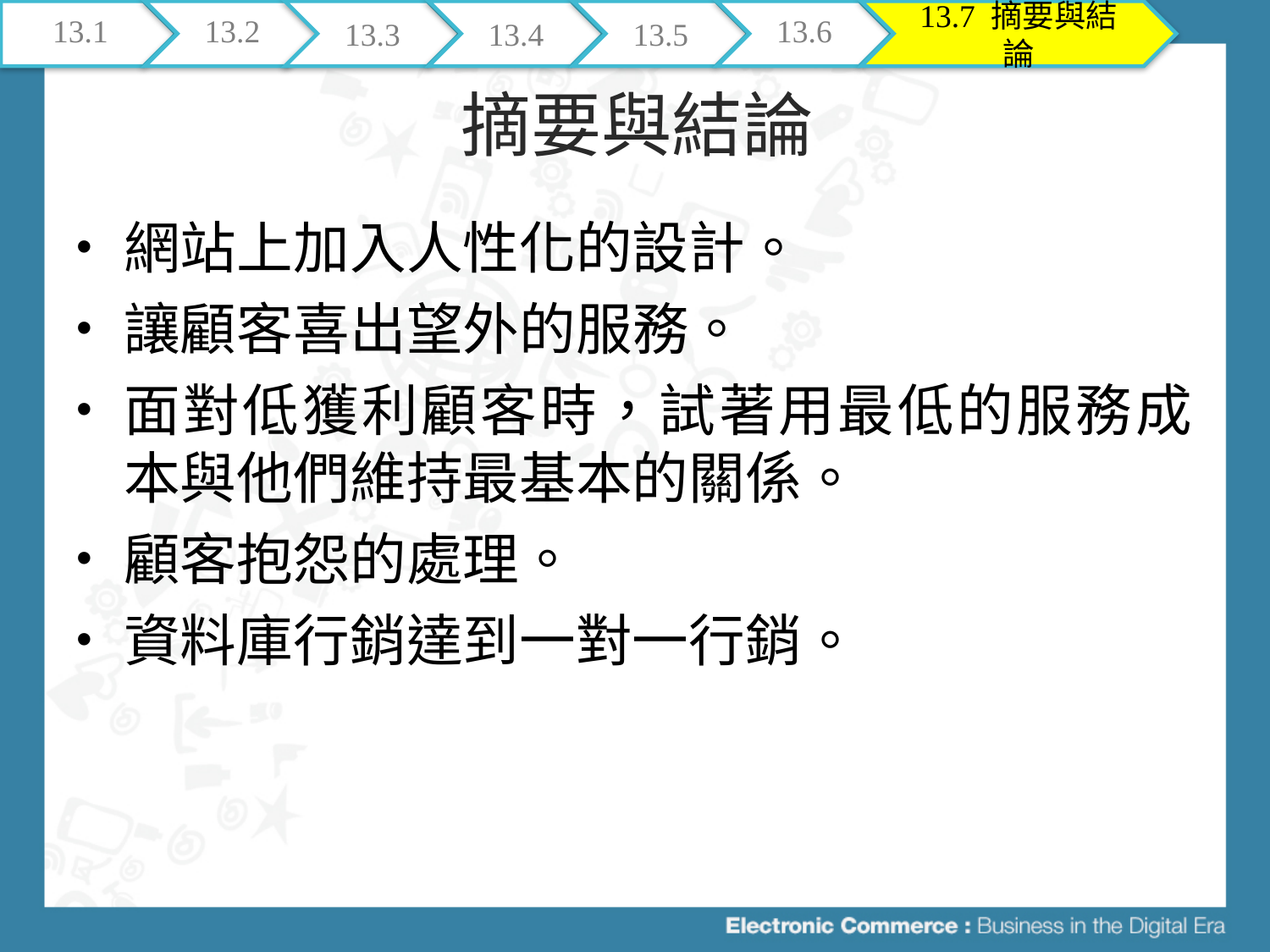

13.1
13.2
13.3
13.4
13.5
13.6
13.7 摘要與結論
# 摘要與結論
網站上加入人性化的設計。
讓顧客喜出望外的服務。
面對低獲利顧客時，試著用最低的服務成本與他們維持最基本的關係。
顧客抱怨的處理。
資料庫行銷達到一對一行銷。